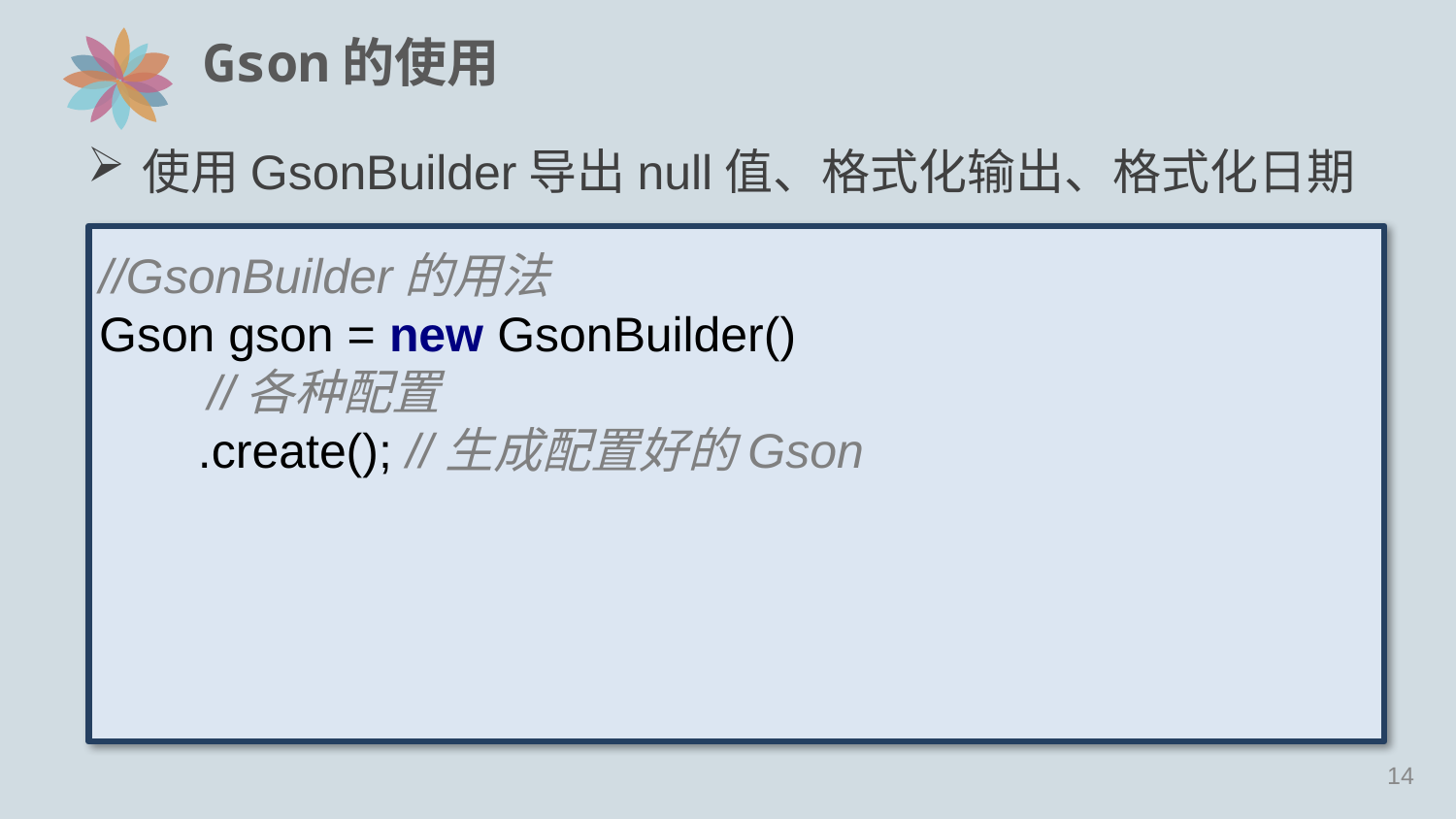

# Gson的使用
使用GsonBuilder导出null值、格式化输出、格式化日期
//GsonBuilder的用法
Gson gson = new GsonBuilder()
        //各种配置
        .create(); //生成配置好的Gson

14